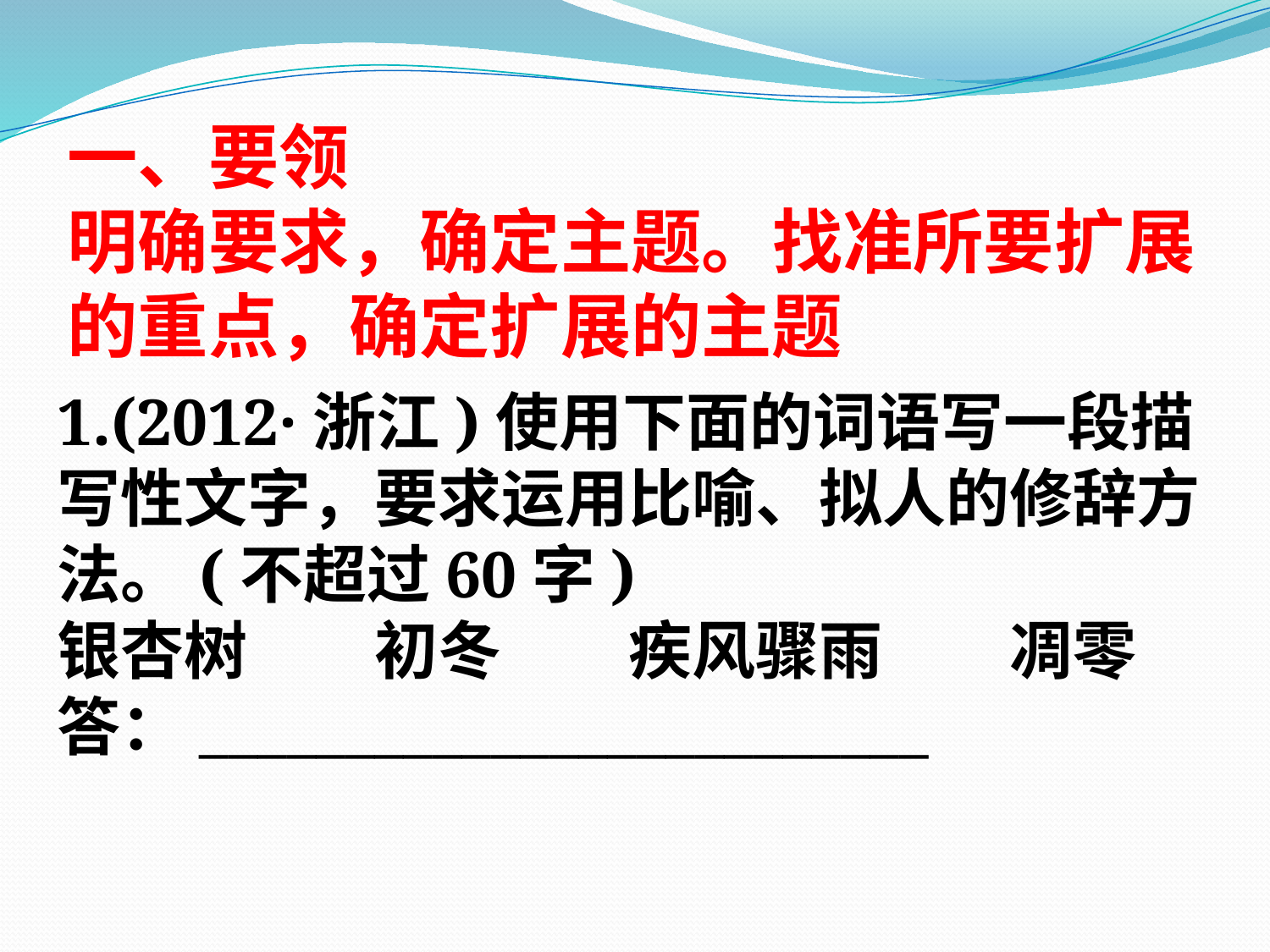

一、要领
明确要求，确定主题。找准所要扩展的重点，确定扩展的主题
1.(2012·浙江)使用下面的词语写一段描写性文字，要求运用比喻、拟人的修辞方法。(不超过60字)
银杏树　　初冬　　疾风骤雨　　凋零
答：_________________________